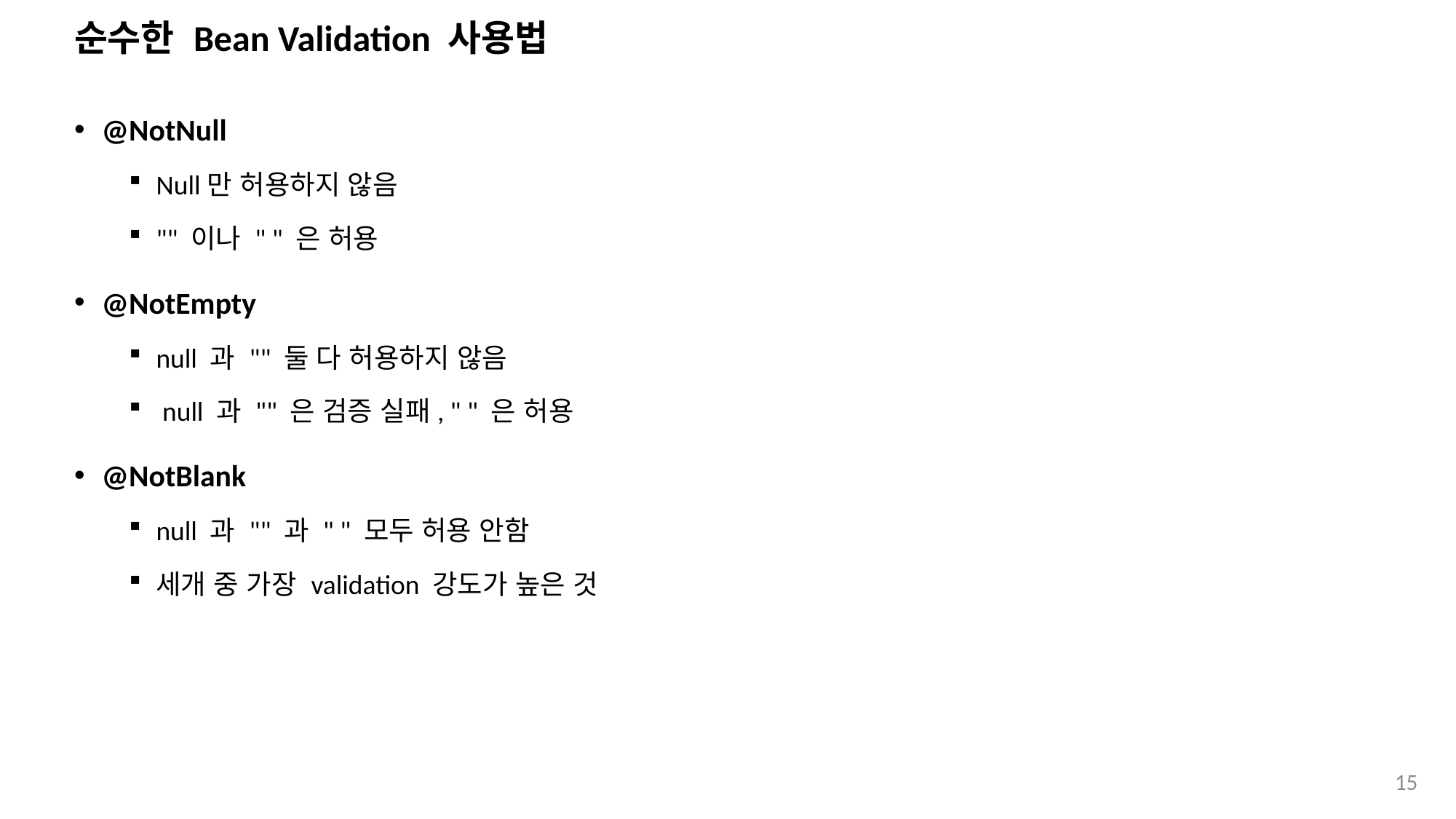

# 순수한 Bean Validation 사용법
@NotNull
Null만 허용하지 않음
"" 이나 " " 은 허용
@NotEmpty
null 과 "" 둘 다 허용하지 않음
 null 과 "" 은 검증 실패, " " 은 허용
@NotBlank
null 과 "" 과 " " 모두 허용 안함
세개 중 가장 validation 강도가 높은 것

15